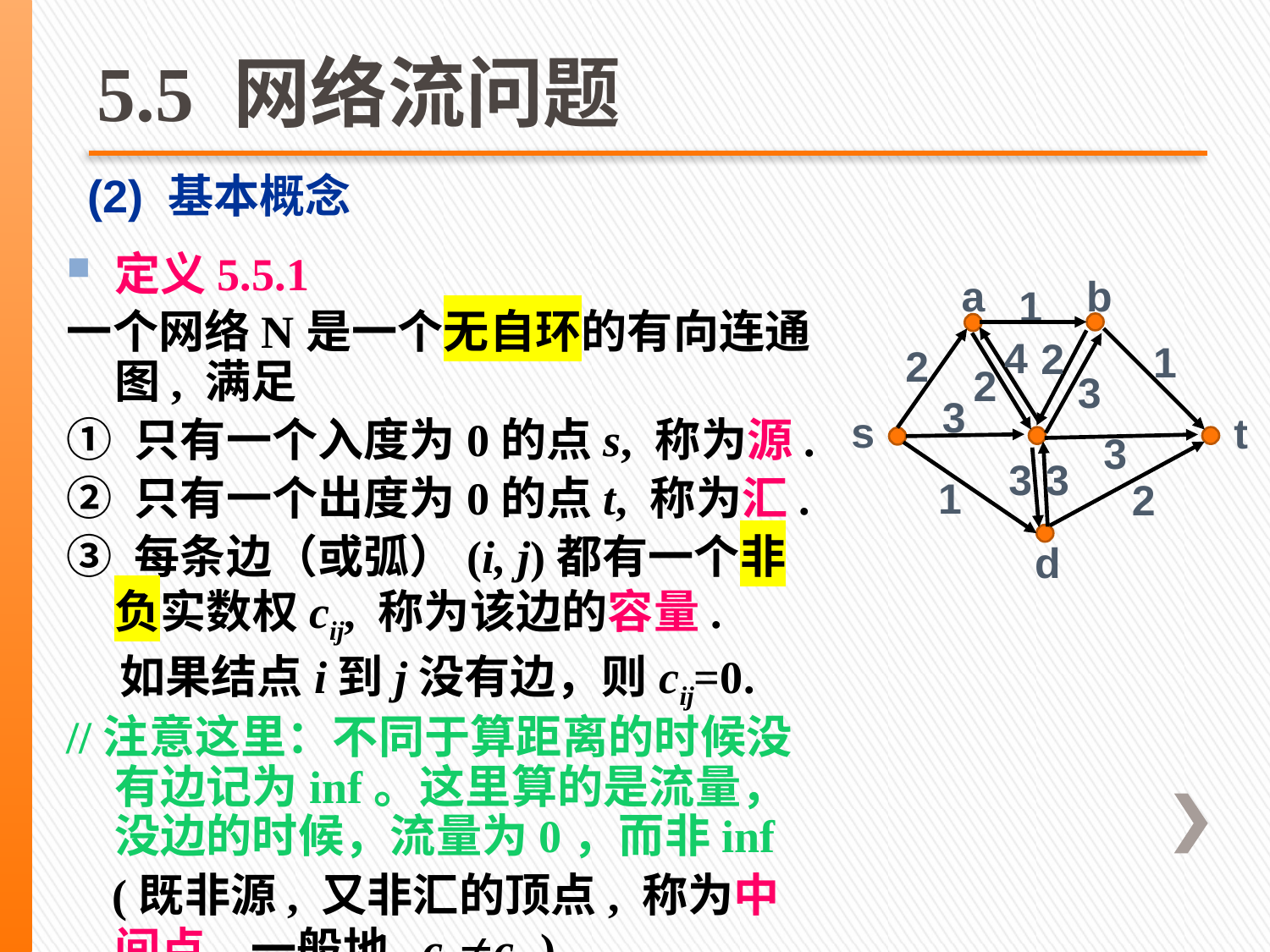

# 5.5 网络流问题
(2) 基本概念
定义5.5.1
一个网络N是一个无自环的有向连通图, 满足
① 只有一个入度为0的点s, 称为源.
② 只有一个出度为0的点t, 称为汇.
③ 每条边（或弧）(i, j)都有一个非负实数权cij, 称为该边的容量.
    如果结点i到j没有边，则cij=0.
//注意这里：不同于算距离的时候没有边记为inf。这里算的是流量，没边的时候，流量为0，而非inf
    (既非源, 又非汇的顶点, 称为中间点, 一般地, cij≠cji.)
a
b
1

4
2
1
2
2
3
3
s
t
3

3
3
1
2

d